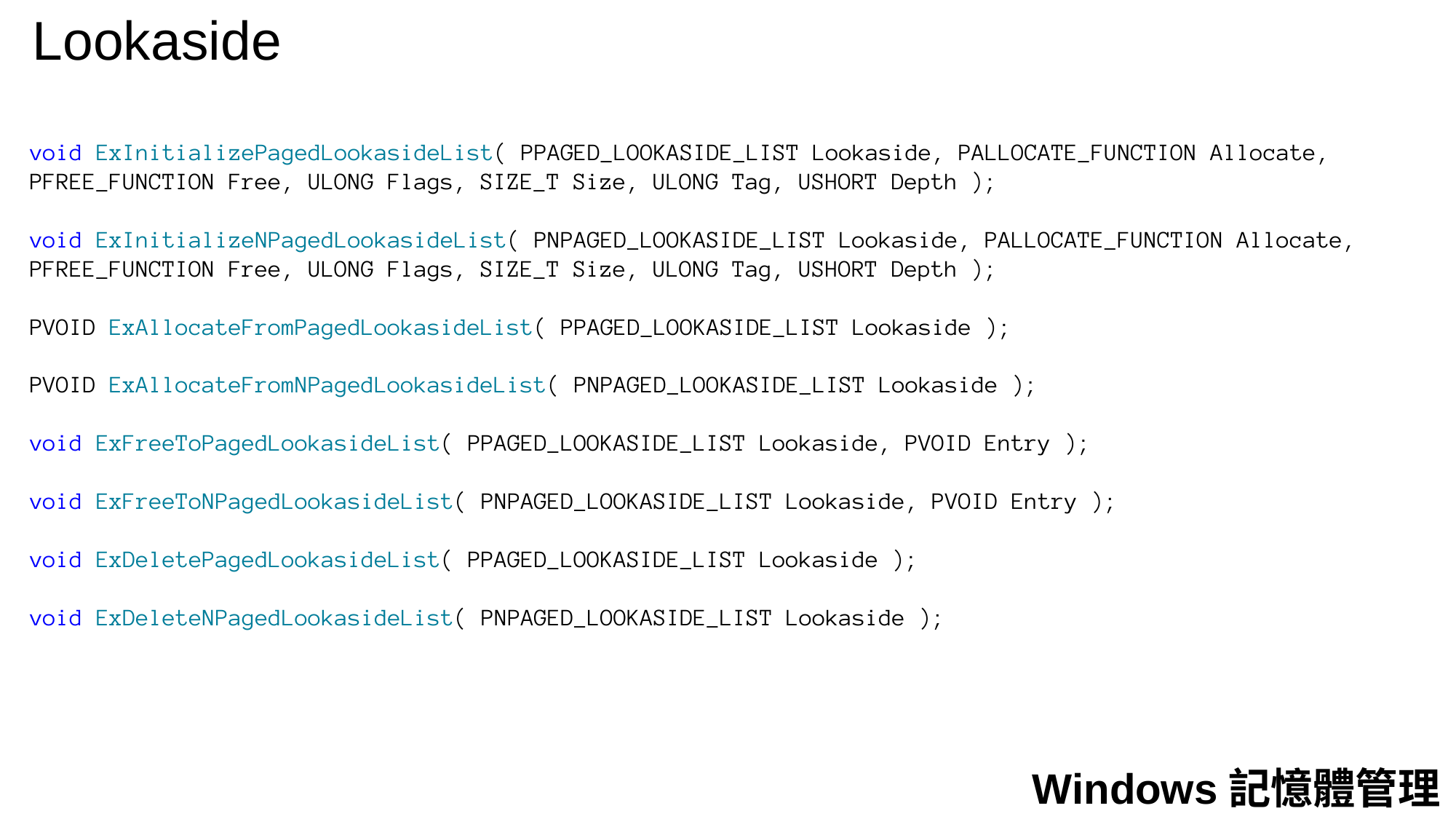

Lookaside
void ExInitializePagedLookasideList( PPAGED_LOOKASIDE_LIST Lookaside, PALLOCATE_FUNCTION Allocate, PFREE_FUNCTION Free, ULONG Flags, SIZE_T Size, ULONG Tag, USHORT Depth );

void ExInitializeNPagedLookasideList( PNPAGED_LOOKASIDE_LIST Lookaside, PALLOCATE_FUNCTION Allocate, PFREE_FUNCTION Free, ULONG Flags, SIZE_T Size, ULONG Tag, USHORT Depth );

PVOID ExAllocateFromPagedLookasideList( PPAGED_LOOKASIDE_LIST Lookaside );

PVOID ExAllocateFromNPagedLookasideList( PNPAGED_LOOKASIDE_LIST Lookaside );

void ExFreeToPagedLookasideList( PPAGED_LOOKASIDE_LIST Lookaside, PVOID Entry );

void ExFreeToNPagedLookasideList( PNPAGED_LOOKASIDE_LIST Lookaside, PVOID Entry );

void ExDeletePagedLookasideList( PPAGED_LOOKASIDE_LIST Lookaside );

void ExDeleteNPagedLookasideList( PNPAGED_LOOKASIDE_LIST Lookaside );

Windows記憶體管理